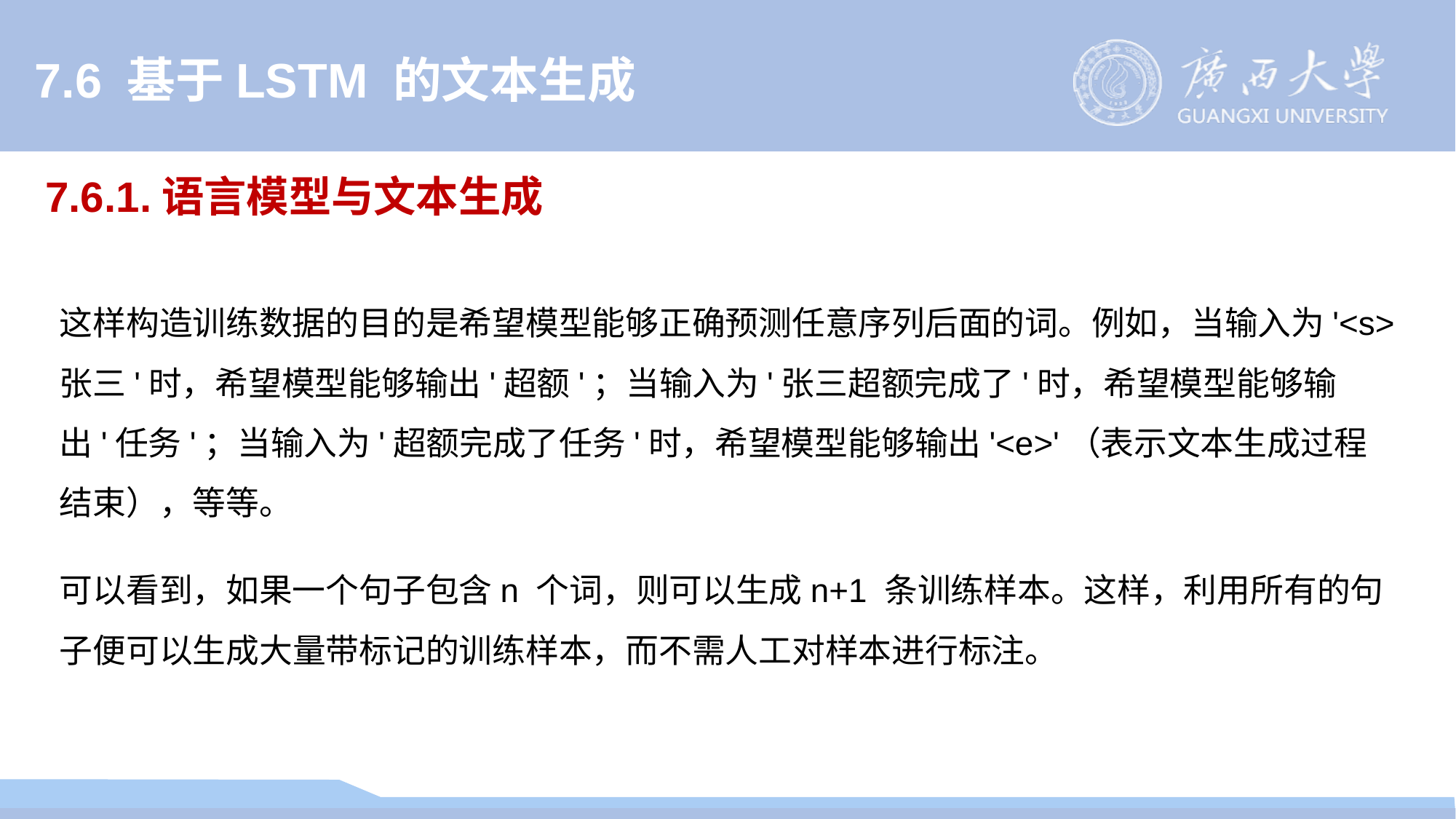

7.6 基于LSTM 的文本生成
7.6.1.语言模型与文本生成
这样构造训练数据的目的是希望模型能够正确预测任意序列后面的词。例如，当输入为'<s>张三'时，希望模型能够输出'超额'；当输入为'张三超额完成了'时，希望模型能够输出'任务'；当输入为'超额完成了任务'时，希望模型能够输出'<e>'（表示文本生成过程结束），等等。

可以看到，如果一个句子包含n 个词，则可以生成n+1 条训练样本。这样，利用所有的句子便可以生成大量带标记的训练样本，而不需人工对样本进行标注。